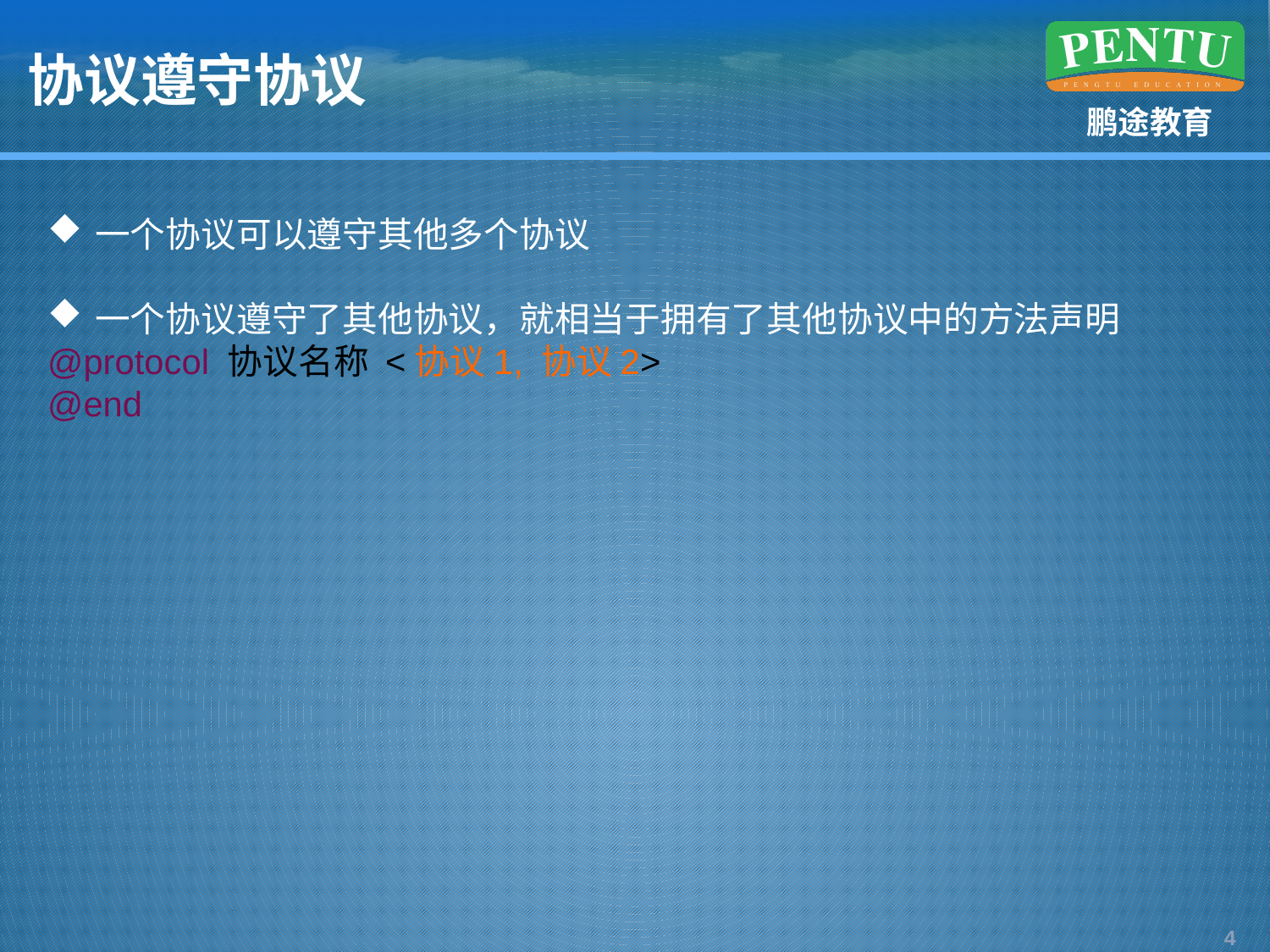

# 协议遵守协议
一个协议可以遵守其他多个协议

一个协议遵守了其他协议，就相当于拥有了其他协议中的方法声明
@protocol 协议名称 <协议1, 协议2>
@end
4